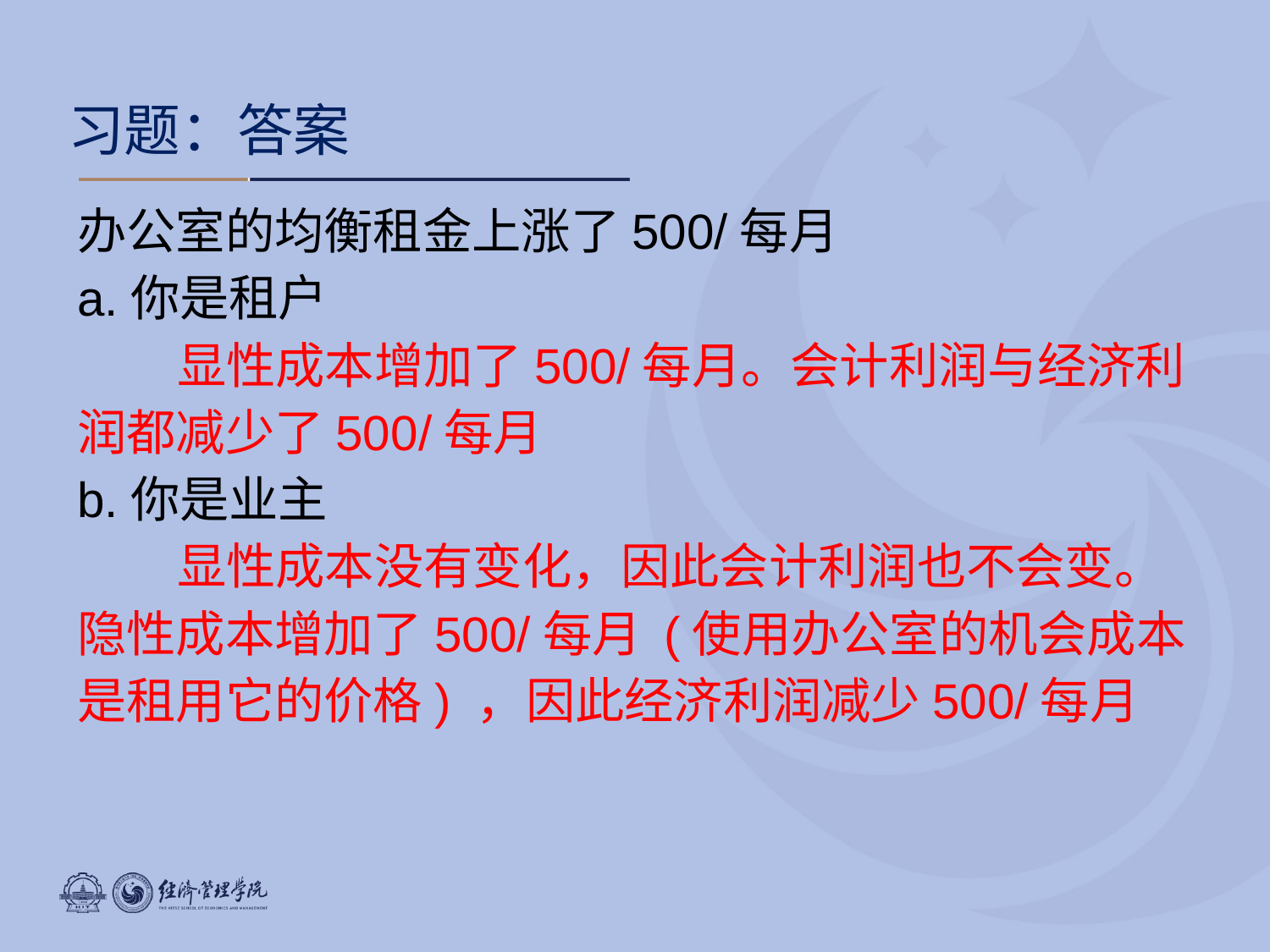

# 习题：答案
办公室的均衡租金上涨了500/每月
a.你是租户
        显性成本增加了500/每月。会计利润与经济利润都减少了500/每月
b.你是业主
        显性成本没有变化，因此会计利润也不会变。隐性成本增加了500/每月 (使用办公室的机会成本是租用它的价格) ，因此经济利润减少500/每月